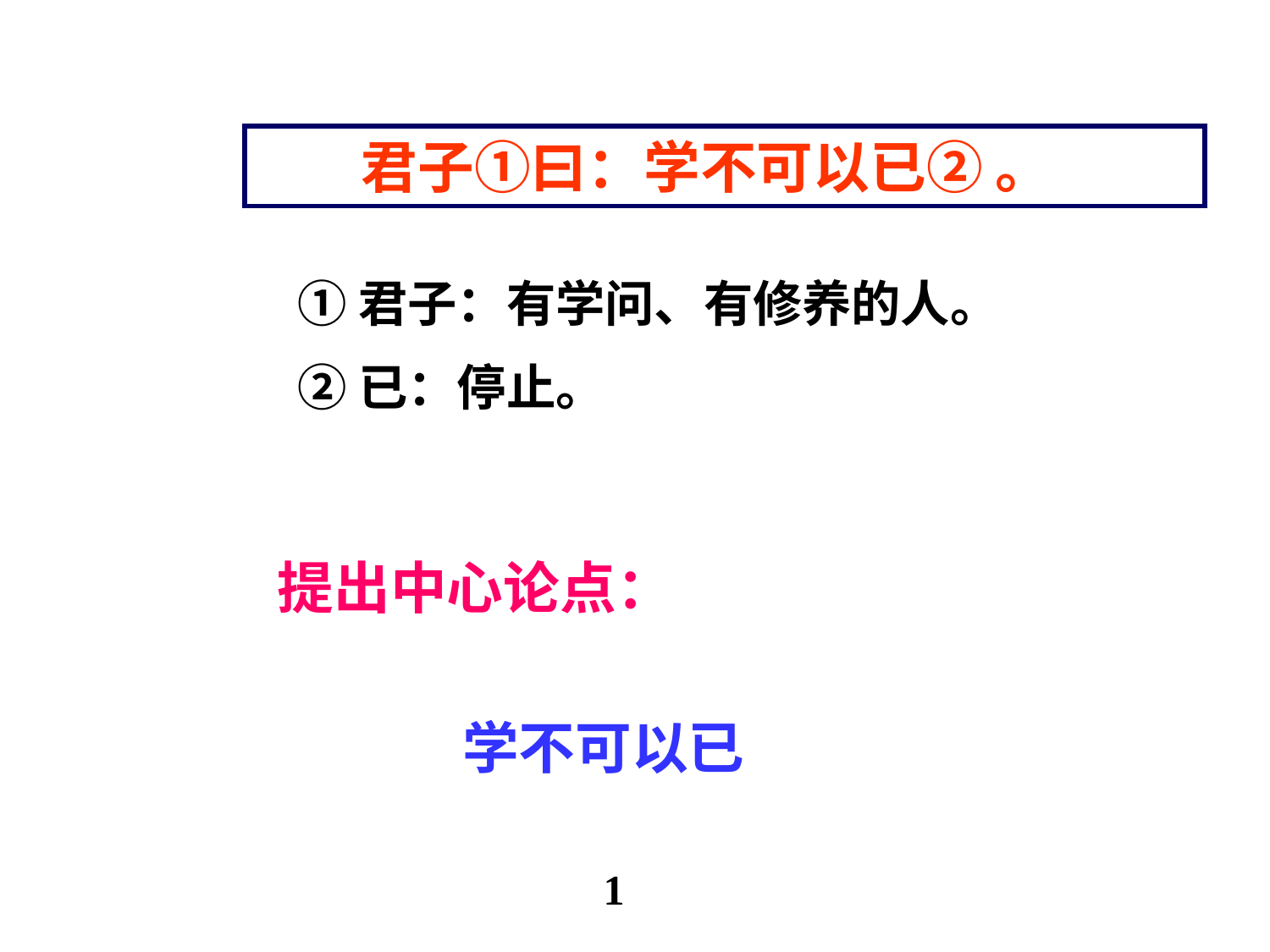

君子①曰：学不可以已② 。
①君子：有学问、有修养的人。
②已：停止。
提出中心论点：
学不可以已
1